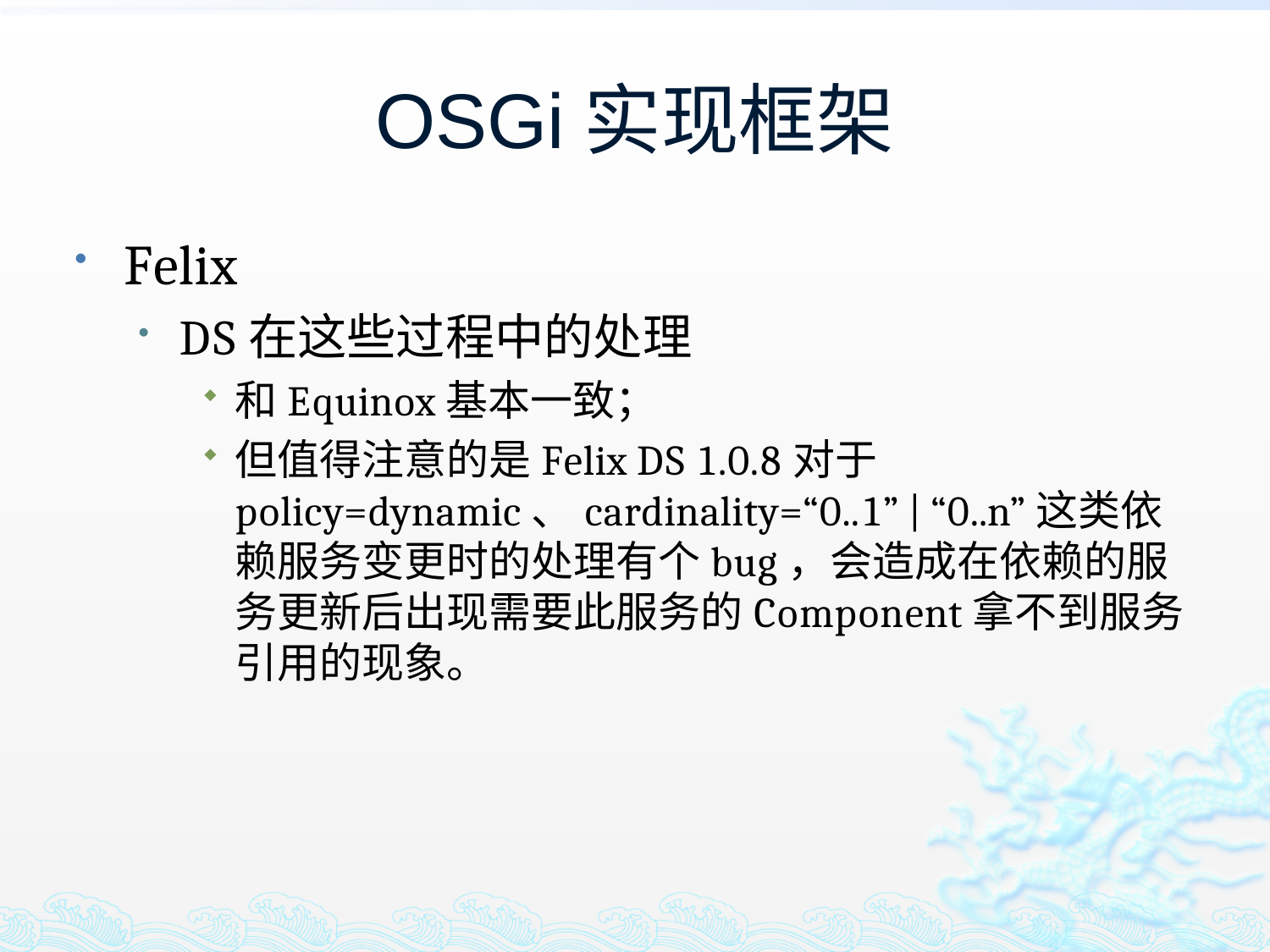

# OSGi实现框架
Felix
DS在这些过程中的处理
和Equinox基本一致；
但值得注意的是Felix DS 1.0.8对于policy=dynamic、cardinality=“0..1” | “0..n”这类依赖服务变更时的处理有个bug，会造成在依赖的服务更新后出现需要此服务的Component拿不到服务引用的现象。